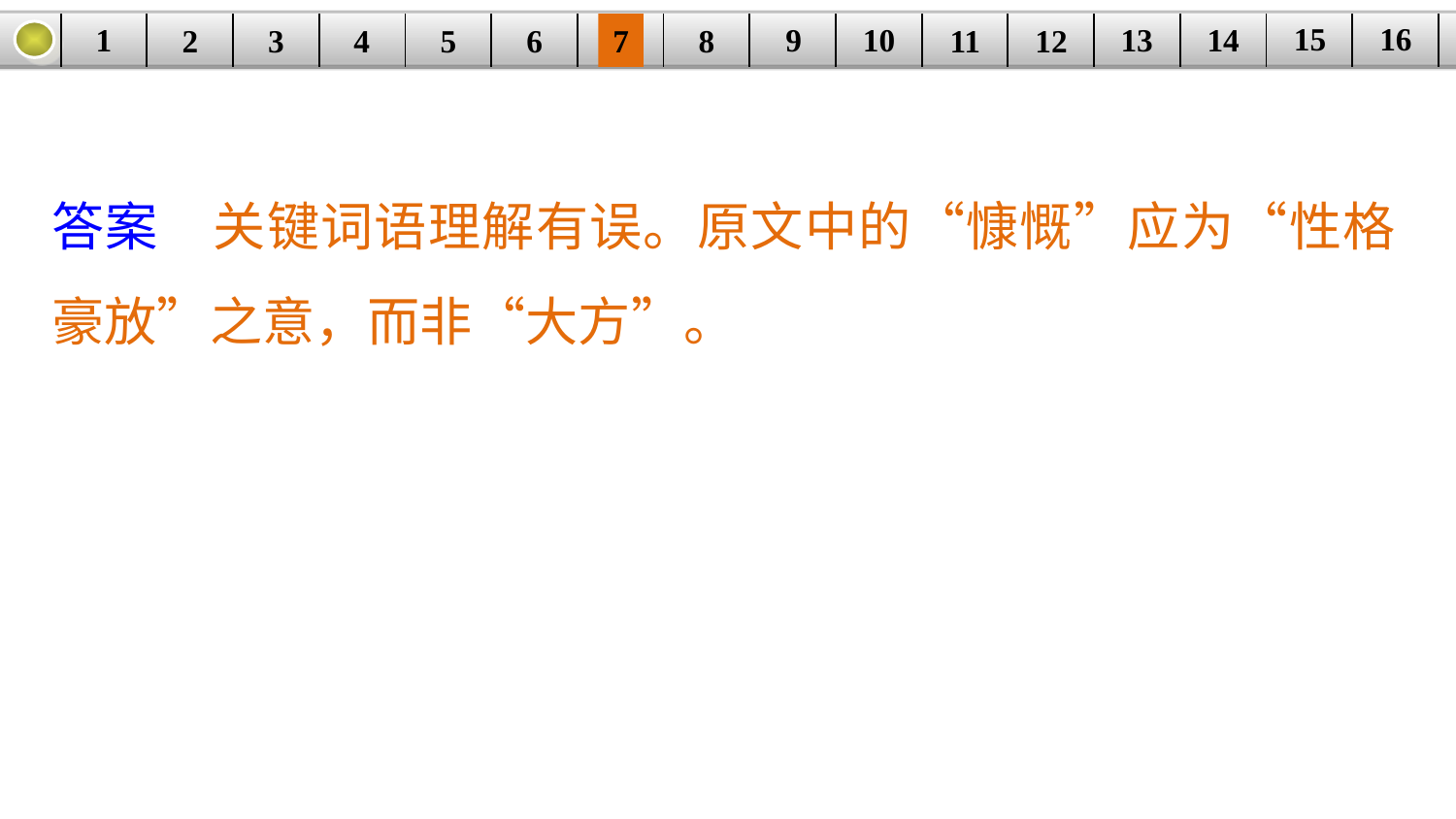

16

15
14
9
10
1
13
3
4
5
6
8
11
2
12
|  |  |  |  |  |  |  |  |  |  |  |  |  |  |  |  |
| --- | --- | --- | --- | --- | --- | --- | --- | --- | --- | --- | --- | --- | --- | --- | --- |
7

答案　关键词语理解有误。原文中的“慷慨”应为“性格豪放”之意，而非“大方”。